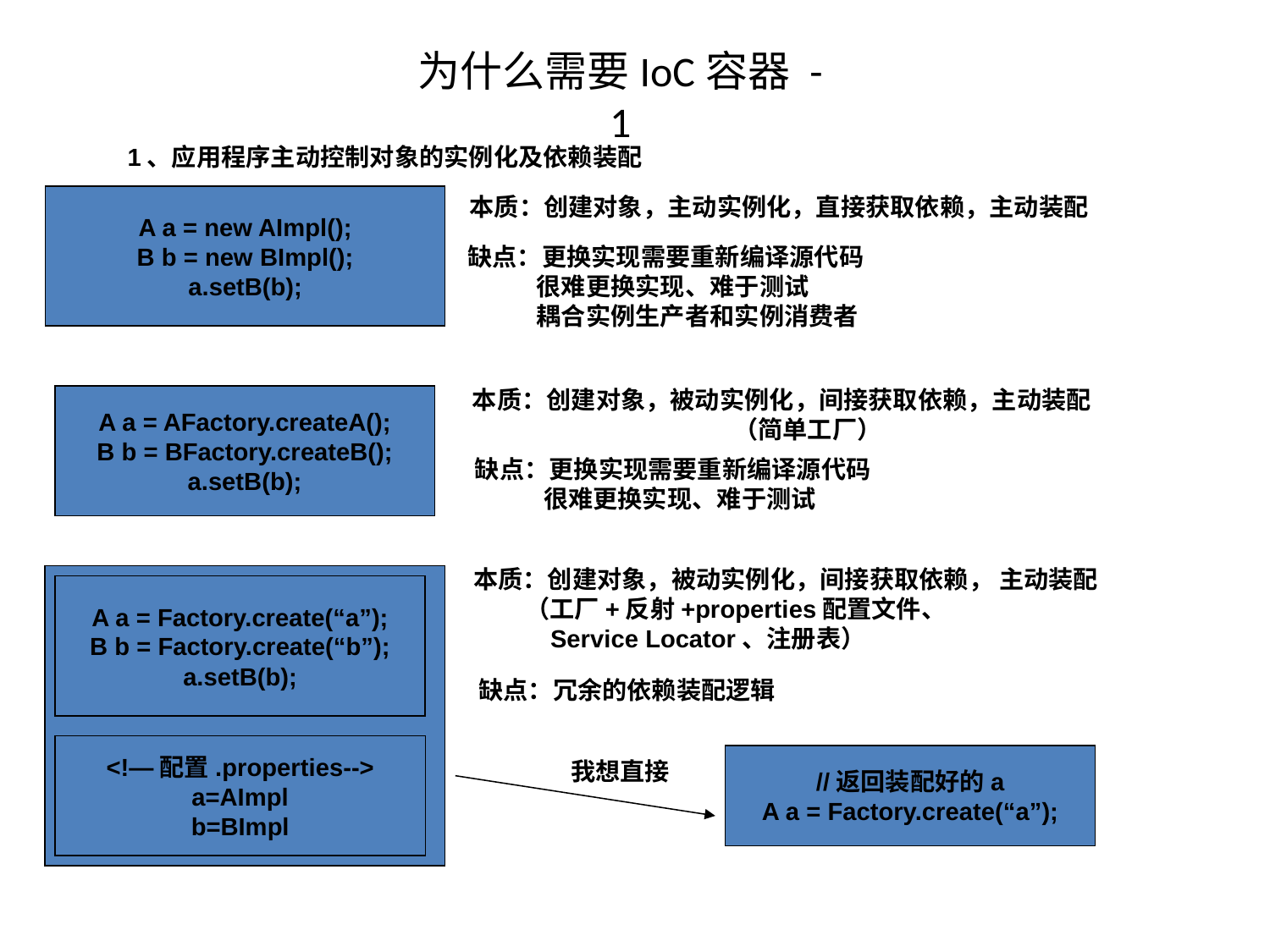

# 为什么需要IoC容器 -1
1、应用程序主动控制对象的实例化及依赖装配
本质：创建对象，主动实例化，直接获取依赖，主动装配
A a = new AImpl();
B b = new BImpl();
a.setB(b);
缺点：更换实现需要重新编译源代码
           很难更换实现、难于测试
           耦合实例生产者和实例消费者

本质：创建对象，被动实例化，间接获取依赖，主动装配
        （简单工厂）
A a = AFactory.createA();
B b = BFactory.createB();
a.setB(b);
缺点：更换实现需要重新编译源代码
           很难更换实现、难于测试

A a = Factory.create(“a”);
B b = Factory.create(“b”);
a.setB(b);
本质：创建对象，被动实例化，间接获取依赖， 主动装配
        （工厂+反射+properties配置文件、
           Service Locator、注册表）
缺点：冗余的依赖装配逻辑

<!—配置.properties-->
a=AImpl
b=BImpl
//返回装配好的a
A a = Factory.create(“a”);
我想直接